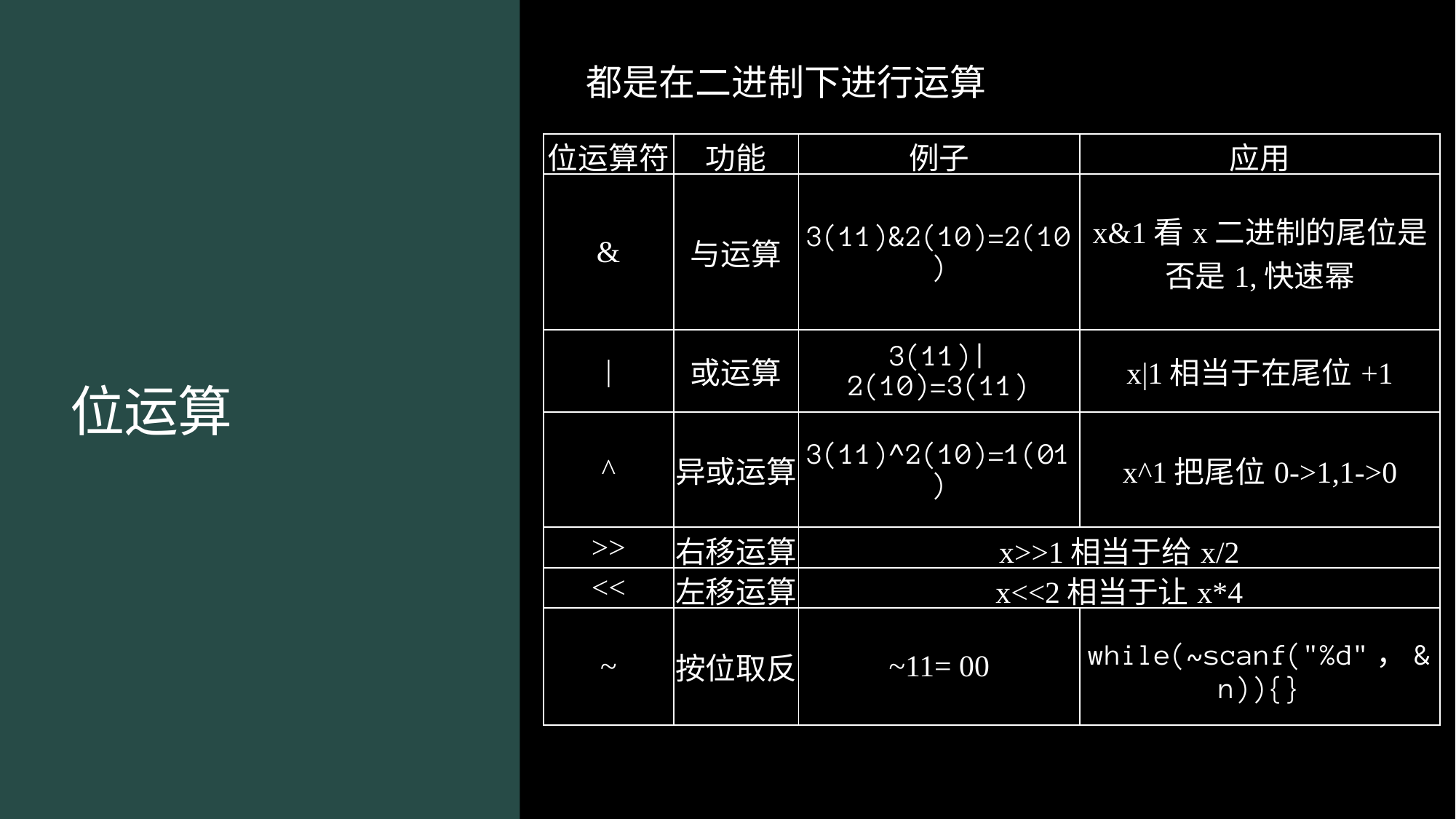

都是在二进制下进行运算

| 位运算符 | 功能 | 例子 | 应用 |
| --- | --- | --- | --- |
| & | 与运算 | 3(11)&2(10)=2(10) | x&1看x二进制的尾位是否是1,快速幂 |
| | | 或运算 | 3(11)|2(10)=3(11) | x|1相当于在尾位+1 |
| ^ | 异或运算 | 3(11)^2(10)=1(01) | x^1把尾位0->1,1->0 |
| >> | 右移运算 | x>>1相当于给x/2 |  |
| << | 左移运算 | x<<2相当于让x\*4 |  |
| ~ | 按位取反 | ~11= 00 | while(~scanf("%d"，&n)){} |
# 位运算